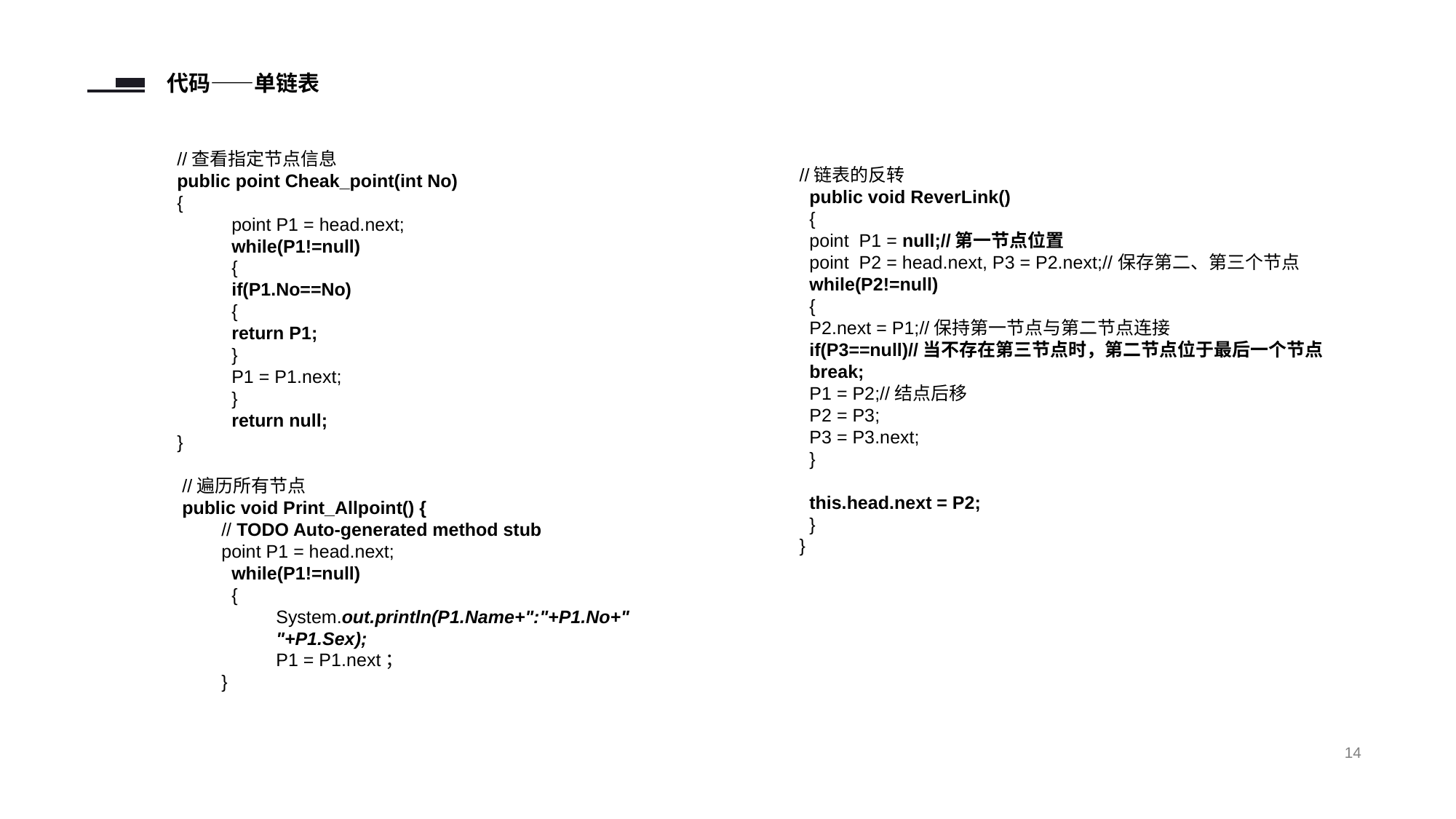

代码——单链表
  //查看指定节点信息
  public point Cheak_point(int No)
  {
  point P1 = head.next;
  while(P1!=null)
  {
  if(P1.No==No)
  {
  return P1;
  }
  P1 = P1.next;
  }
  return null;
  }

   //遍历所有节点
   public void Print_Allpoint() {
// TODO Auto-generated method stub
point P1 = head.next;
  while(P1!=null)
  {
System.out.println(P1.Name+":"+P1.No+" "+P1.Sex);
P1 = P1.next；
}
//链表的反转
  public void ReverLink()
  {
  point  P1 = null;//第一节点位置
  point  P2 = head.next, P3 = P2.next;//保存第二、第三个节点
  while(P2!=null)
  {
  P2.next = P1;//保持第一节点与第二节点连接
  if(P3==null)//当不存在第三节点时，第二节点位于最后一个节点
  break;
  P1 = P2;//结点后移
  P2 = P3;
  P3 = P3.next;
  }

  this.head.next = P2;
  }
}
14